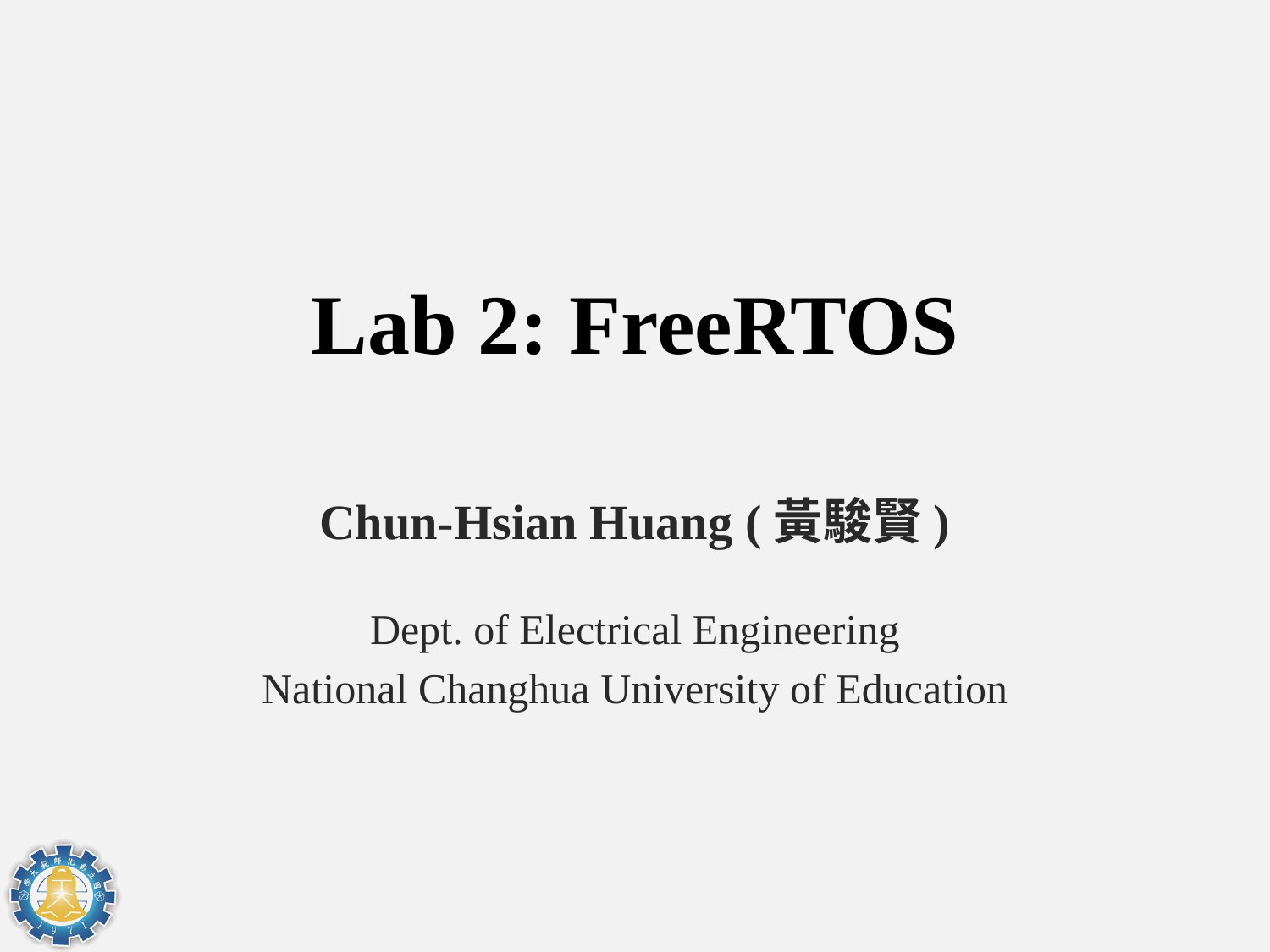

# Lab 2: FreeRTOS
Chun-Hsian Huang (黃駿賢)

Dept. of Electrical Engineering
National Changhua University of Education